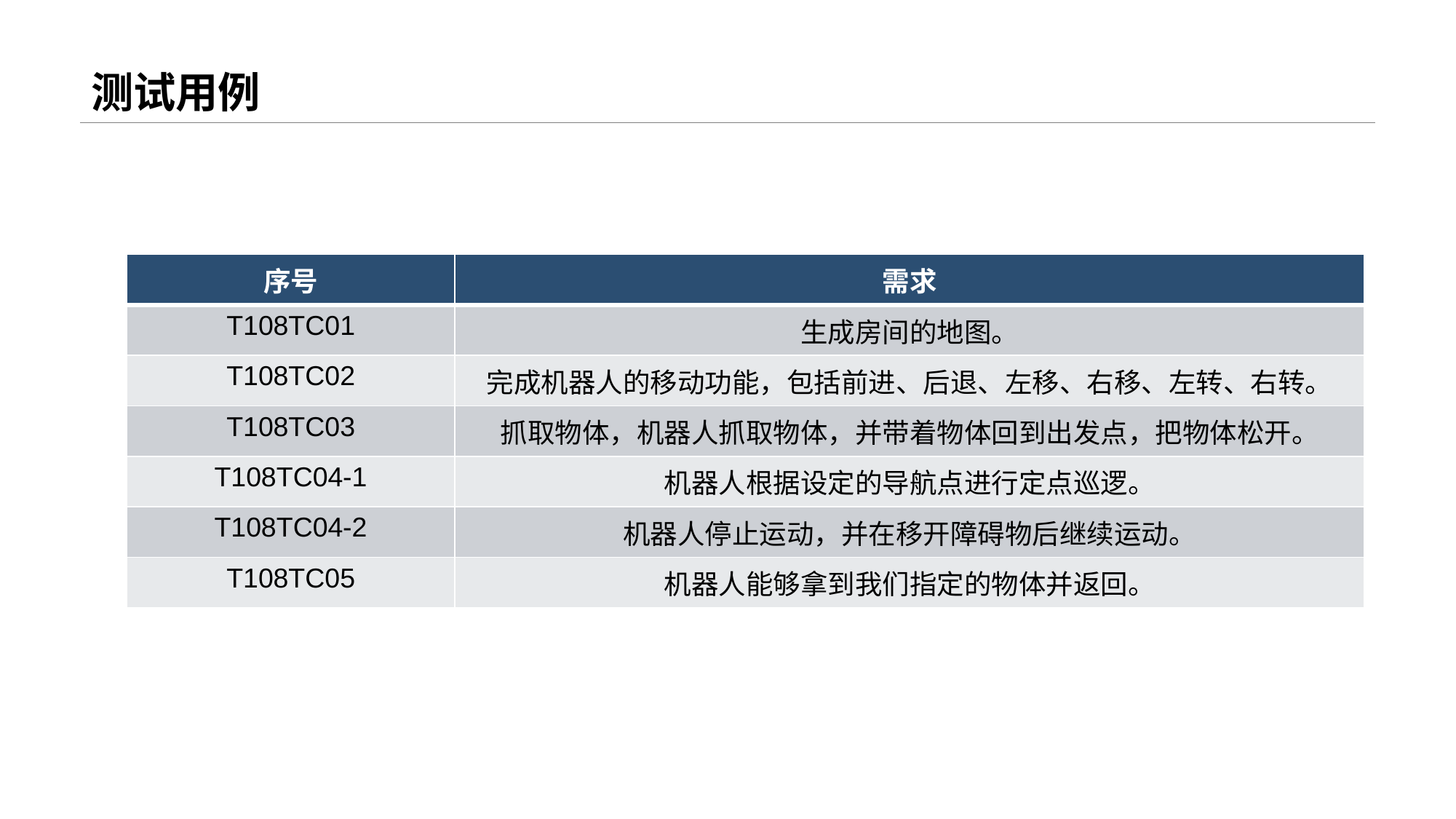

# 测试用例
| 序号 | 需求 |
| --- | --- |
| T108TC01 | 生成房间的地图。 |
| T108TC02 | 完成机器人的移动功能，包括前进、后退、左移、右移、左转、右转。 |
| T108TC03 | 抓取物体，机器人抓取物体，并带着物体回到出发点，把物体松开。 |
| T108TC04-1 | 机器人根据设定的导航点进行定点巡逻。 |
| T108TC04-2 | 机器人停止运动，并在移开障碍物后继续运动。 |
| T108TC05 | 机器人能够拿到我们指定的物体并返回。 |